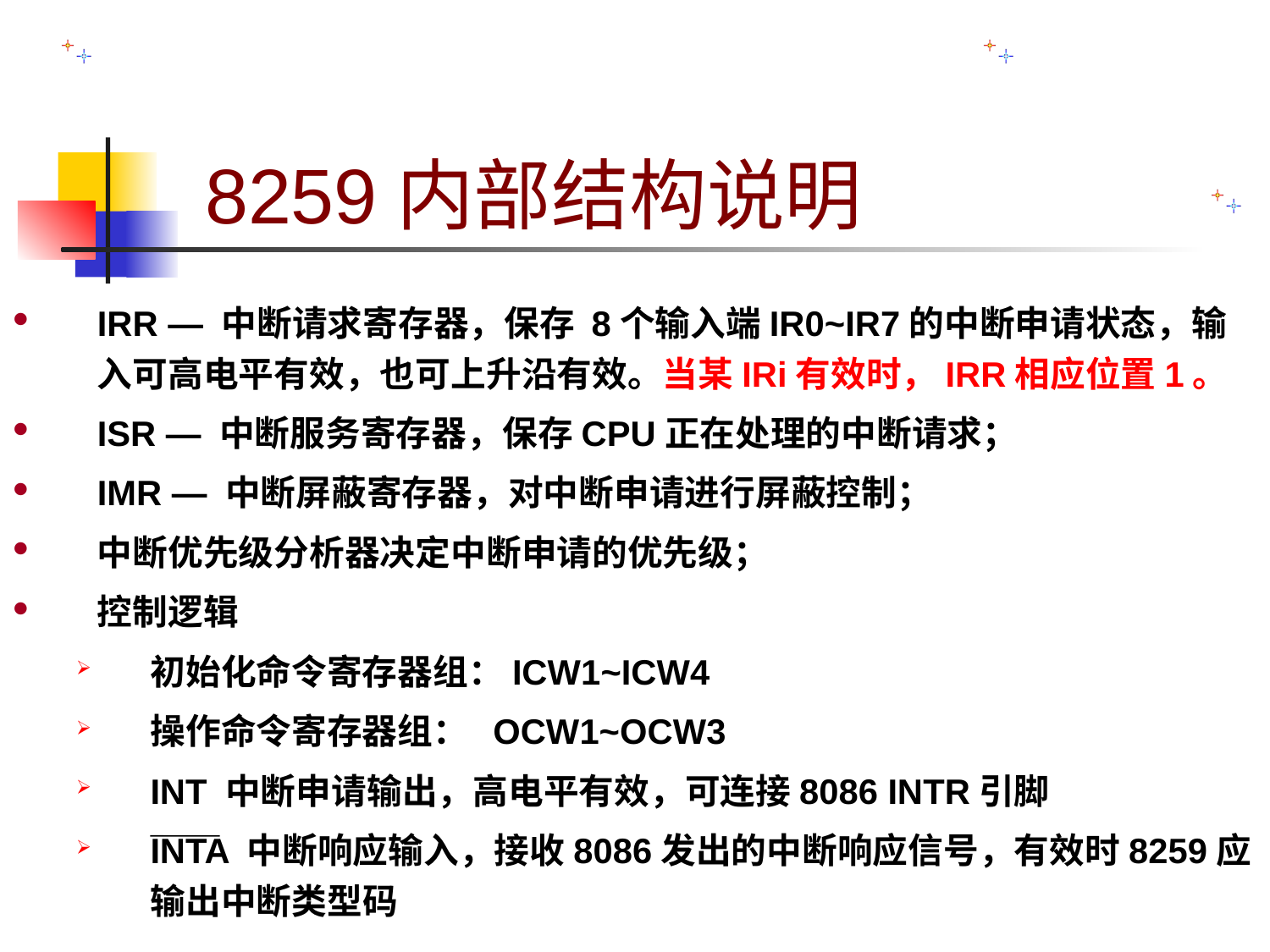

8259内部结构说明
IRR — 中断请求寄存器，保存 8个输入端IR0~IR7的中断申请状态，输入可高电平有效，也可上升沿有效。当某IRi有效时，IRR相应位置1。
ISR — 中断服务寄存器，保存CPU正在处理的中断请求；
IMR — 中断屏蔽寄存器，对中断申请进行屏蔽控制；
中断优先级分析器决定中断申请的优先级；
控制逻辑
初始化命令寄存器组：ICW1~ICW4
操作命令寄存器组：  OCW1~OCW3
INT 中断申请输出，高电平有效，可连接8086 INTR引脚
INTA 中断响应输入，接收8086发出的中断响应信号，有效时8259应输出中断类型码